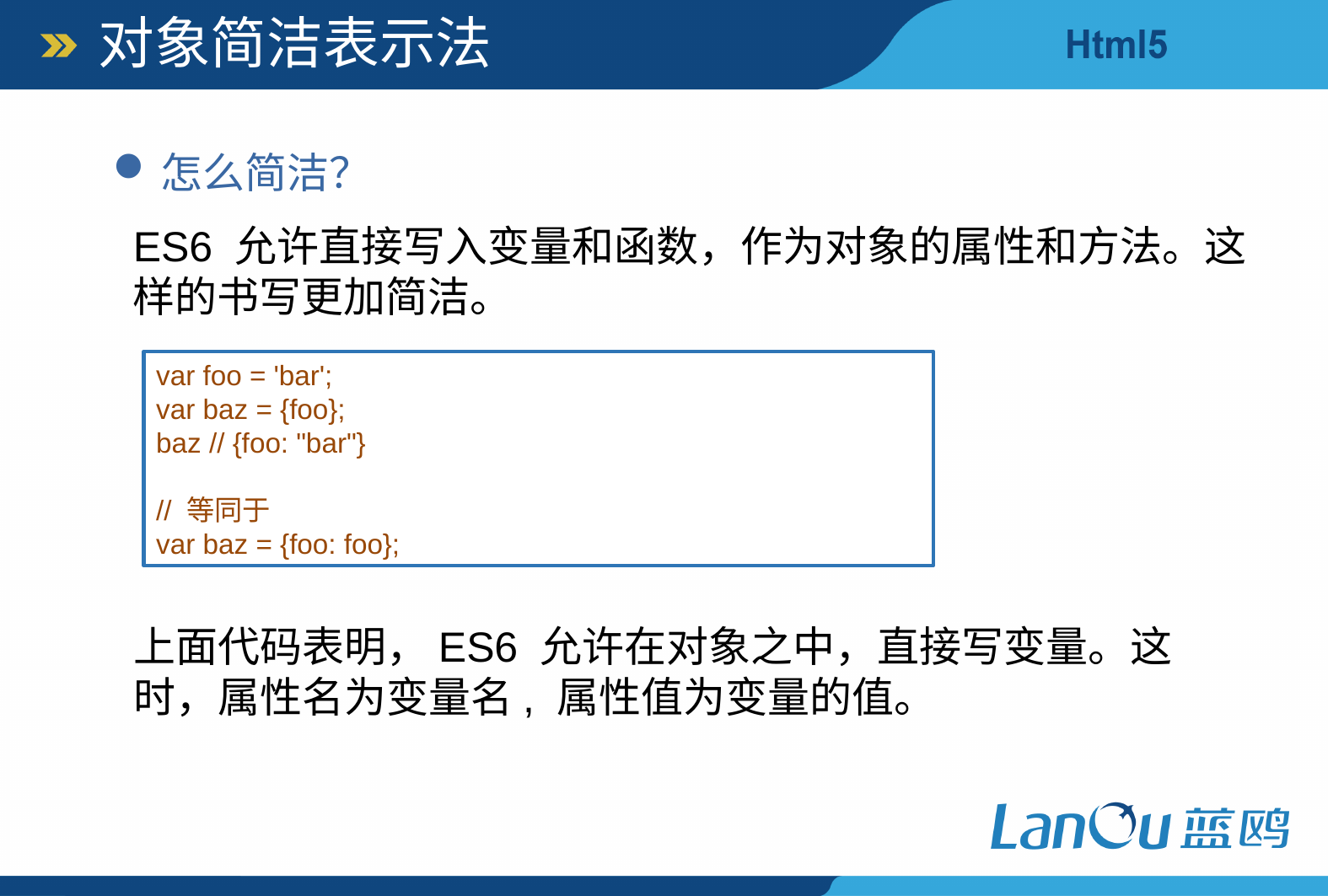

对象简洁表示法
怎么简洁？

ES6 允许直接写入变量和函数，作为对象的属性和方法。这样的书写更加简洁。
var foo = 'bar';
var baz = {foo};
baz // {foo: "bar"}

// 等同于
var baz = {foo: foo};
上面代码表明，ES6 允许在对象之中，直接写变量。这时，属性名为变量名, 属性值为变量的值。